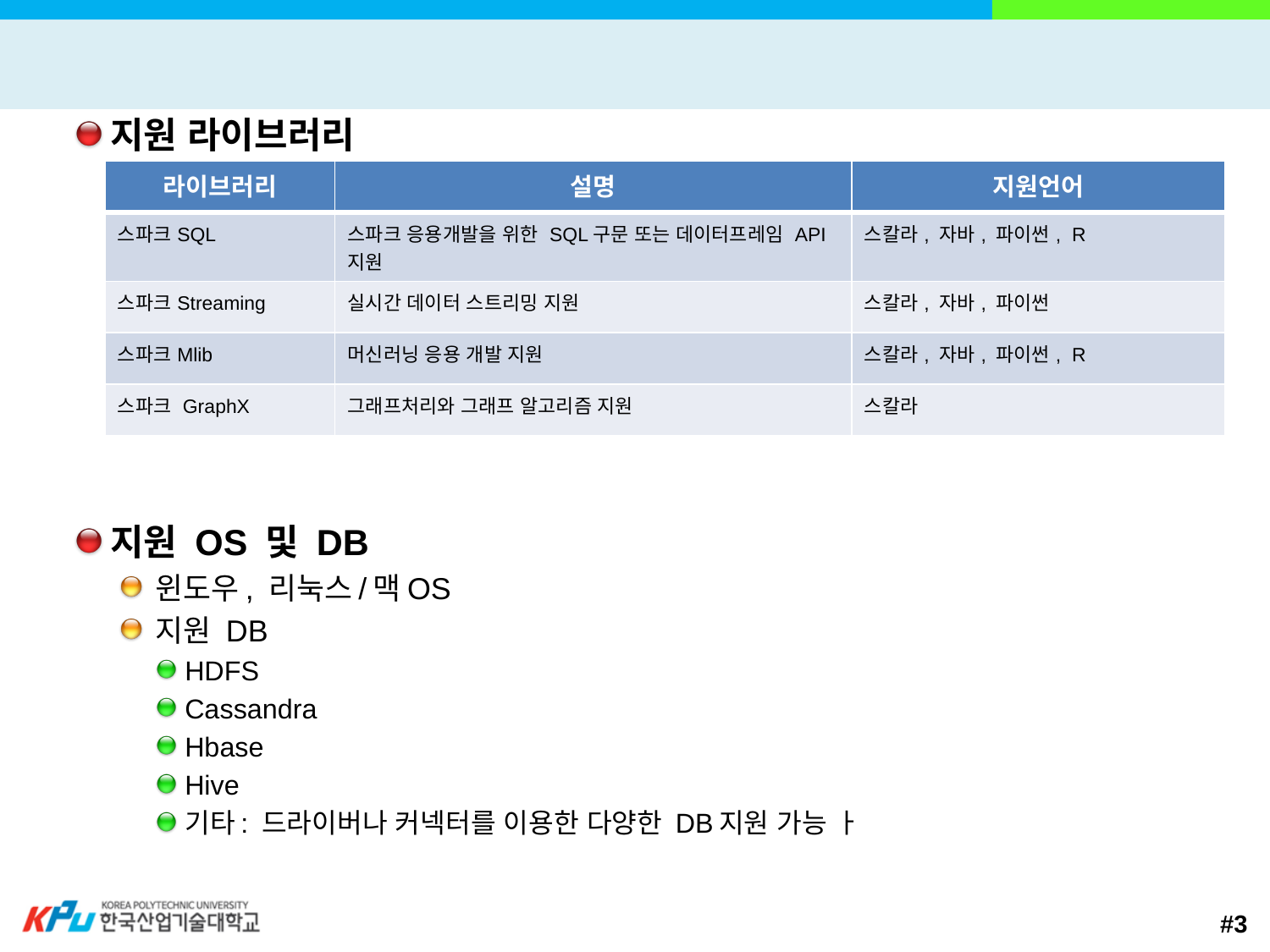

#
지원 라이브러리

지원 OS 및 DB
윈도우, 리눅스/맥OS
지원 DB
HDFS
Cassandra
Hbase
Hive
기타: 드라이버나 커넥터를 이용한 다양한 DB지원 가능 ㅏ
| 라이브러리 | 설명 | 지원언어 |
| --- | --- | --- |
| 스파크SQL | 스파크 응용개발을 위한 SQL구문 또는 데이터프레임 API지원 | 스칼라, 자바, 파이썬, R |
| 스파크Streaming | 실시간 데이터 스트리밍 지원 | 스칼라, 자바, 파이썬 |
| 스파크Mlib | 머신러닝 응용 개발 지원 | 스칼라, 자바, 파이썬, R |
| 스파크 GraphX | 그래프처리와 그래프 알고리즘 지원 | 스칼라 |